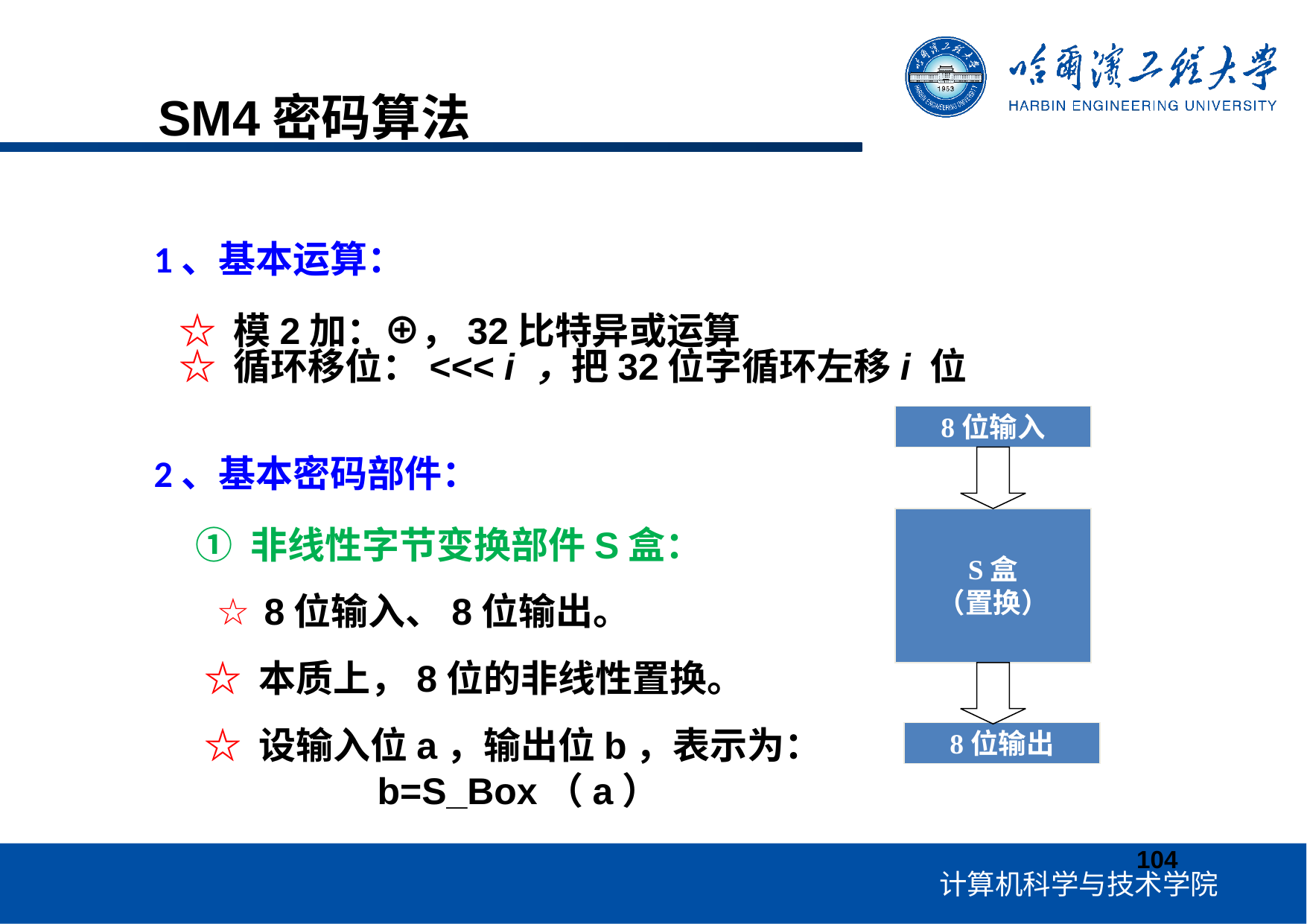

SM4密码算法

1、基本运算：

   ☆ 模2加：⊕，32比特异或运算
   ☆ 循环移位：<<< i ，把32位字循环左移i 位

2、基本密码部件：

     ① 非线性字节变换部件S盒：
      ☆ 8位输入、8位输出。
      ☆ 本质上，8位的非线性置换。
      ☆ 设输入位a，输出位b，表示为：
		b=S_Box（a）

8位输入

S盒
（置换）

8位输出
104